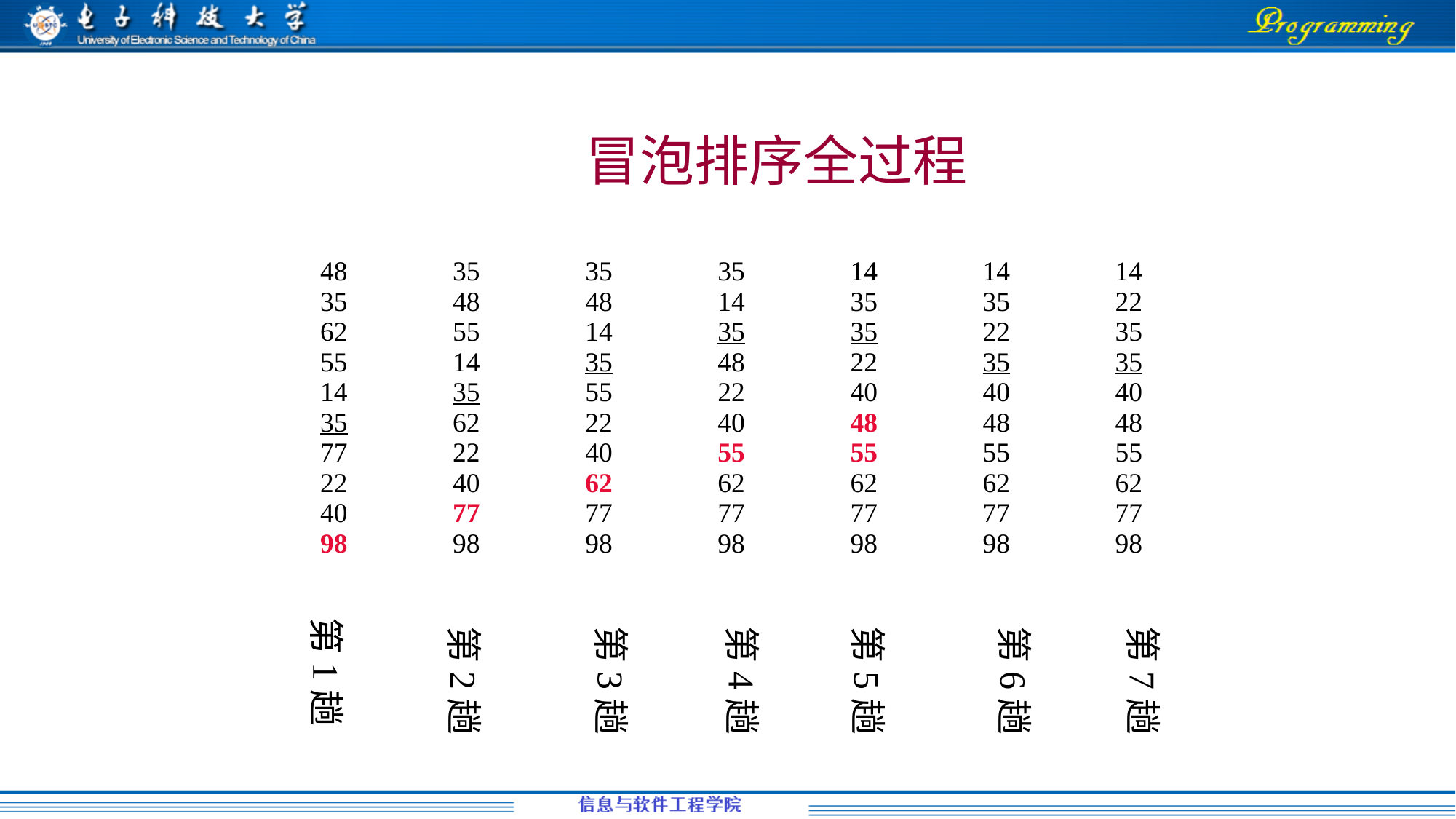

# 冒泡排序全过程
| 48 35 62 55 14 35 77 22 40 98 | 35 48 55 14 35 62 22 40 77 98 | 35 48 14 35 55 22 40 62 77 98 | 35 14 35 48 22 40 55 62 77 98 | 14 35 35 22 40 48 55 62 77 98 | 14 35 22 35 40 48 55 62 77 98 | 14 22 35 35 40 48 55 62 77 98 |
| --- | --- | --- | --- | --- | --- | --- |
第1趟
第2趟
第3趟
第4趟
第5趟
第6趟
第7趟